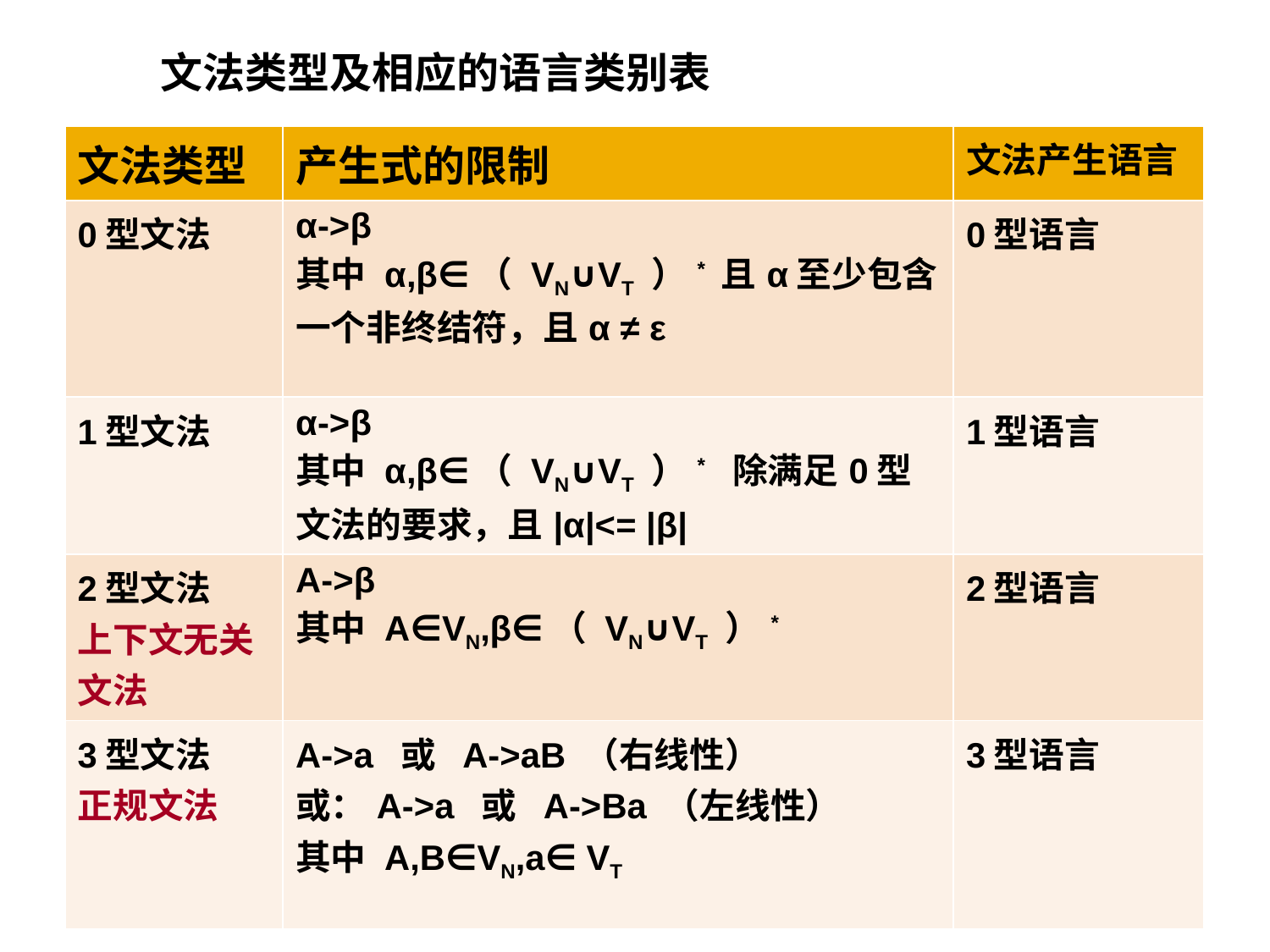

文法类型及相应的语言类别表
| 文法类型 | 产生式的限制 | 文法产生语言 |
| --- | --- | --- |
| 0型文法 | α->β 其中 α,β∈（ VN∪VT ）\* 且α至少包含一个非终结符，且α ≠ ε | 0型语言 |
| 1型文法 | α->β 其中 α,β∈（ VN∪VT ）\* 除满足0型文法的要求，且|α|<= |β| | 1型语言 |
| 2型文法 上下文无关文法 | A->β 其中 A∈VN,β∈（ VN∪VT ）\* | 2型语言 |
| 3型文法 正规文法 | A->a 或 A->aB （右线性） 或：A->a 或 A->Ba （左线性） 其中 A,B∈VN,a∈ VT | 3型语言 |